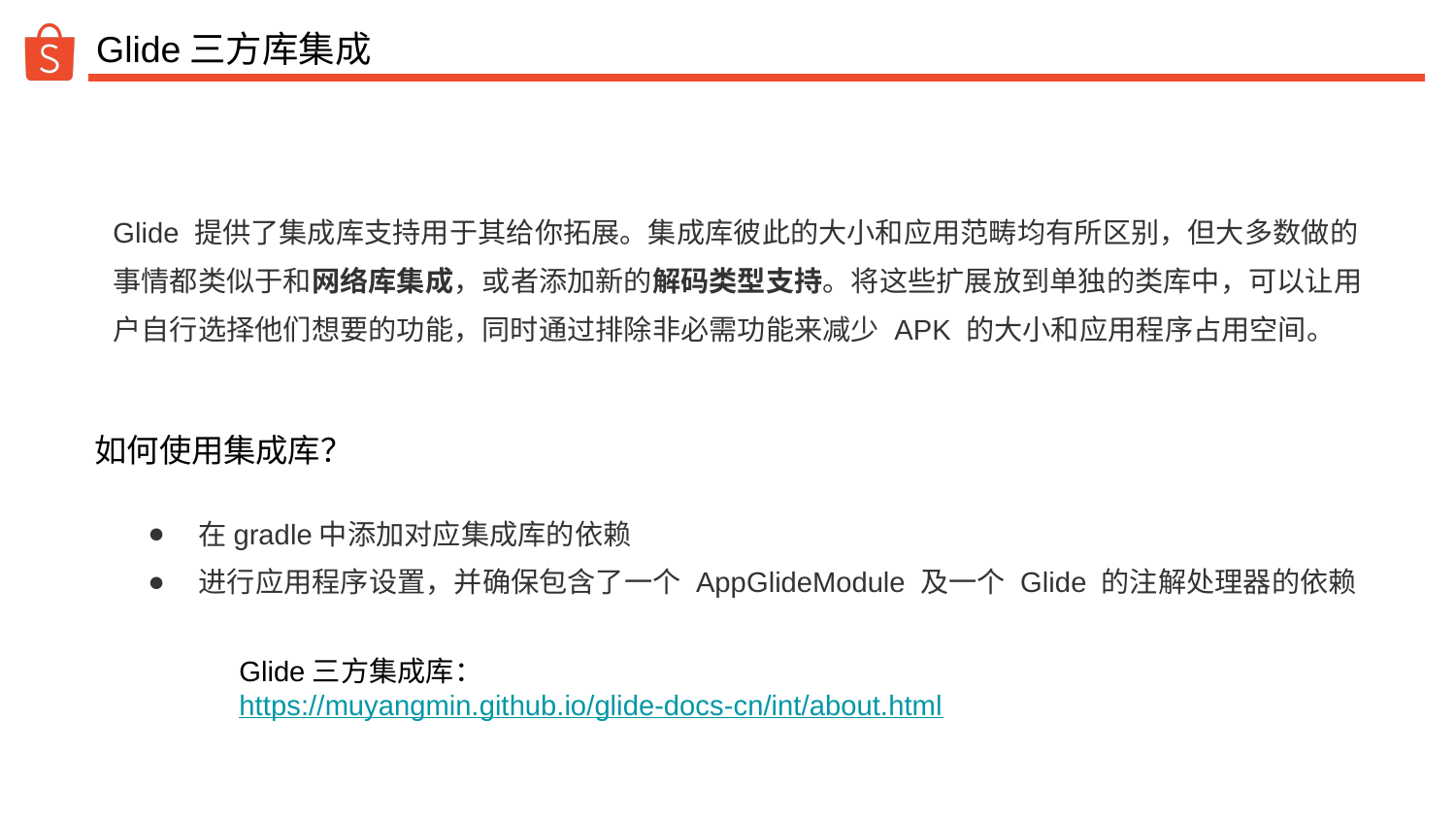

# Glide三方库集成
Glide 提供了集成库支持用于其给你拓展。集成库彼此的大小和应用范畴均有所区别，但大多数做的事情都类似于和网络库集成，或者添加新的解码类型支持。将这些扩展放到单独的类库中，可以让用户自行选择他们想要的功能，同时通过排除非必需功能来减少 APK 的大小和应用程序占用空间。
如何使用集成库？
在gradle中添加对应集成库的依赖
进行应用程序设置，并确保包含了一个 AppGlideModule 及一个 Glide 的注解处理器的依赖
Glide三方集成库：https://muyangmin.github.io/glide-docs-cn/int/about.html